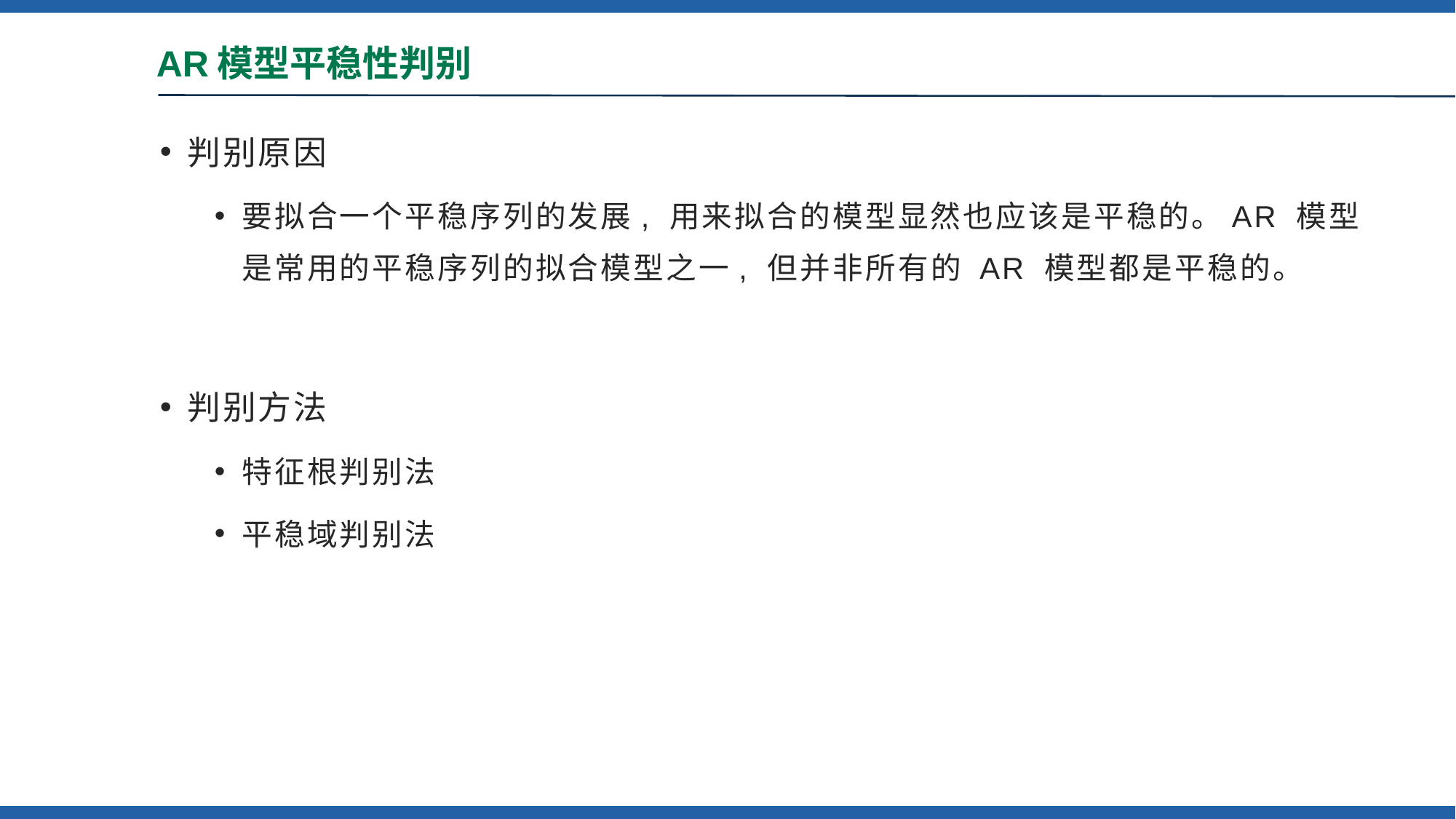

# AR模型平稳性判别
判别原因
要拟合一个平稳序列的发展, 用来拟合的模型显然也应该是平稳的。AR 模型是常用的平稳序列的拟合模型之一, 但并非所有的 AR 模型都是平稳的。

判别方法
特征根判别法
平稳域判别法